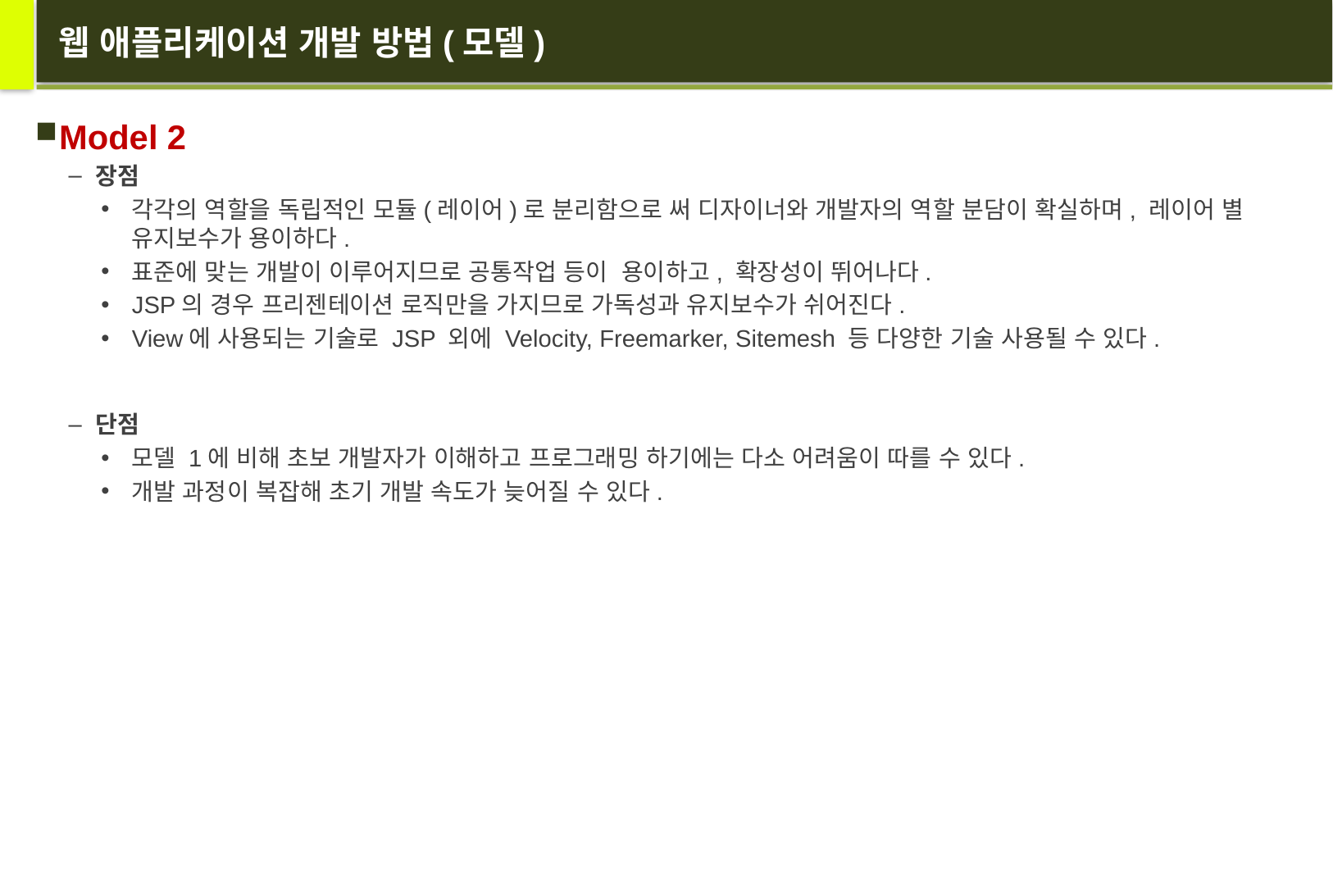

# 웹 애플리케이션 개발 방법(모델)
Model 2
장점
각각의 역할을 독립적인 모듈(레이어)로 분리함으로 써 디자이너와 개발자의 역할 분담이 확실하며, 레이어 별 유지보수가 용이하다.
표준에 맞는 개발이 이루어지므로 공통작업 등이  용이하고, 확장성이 뛰어나다.
JSP의 경우 프리젠테이션 로직만을 가지므로 가독성과 유지보수가 쉬어진다.
View에 사용되는 기술로 JSP 외에 Velocity, Freemarker, Sitemesh 등 다양한 기술 사용될 수 있다.

단점
모델 1에 비해 초보 개발자가 이해하고 프로그래밍 하기에는 다소 어려움이 따를 수 있다.
개발 과정이 복잡해 초기 개발 속도가 늦어질 수 있다.